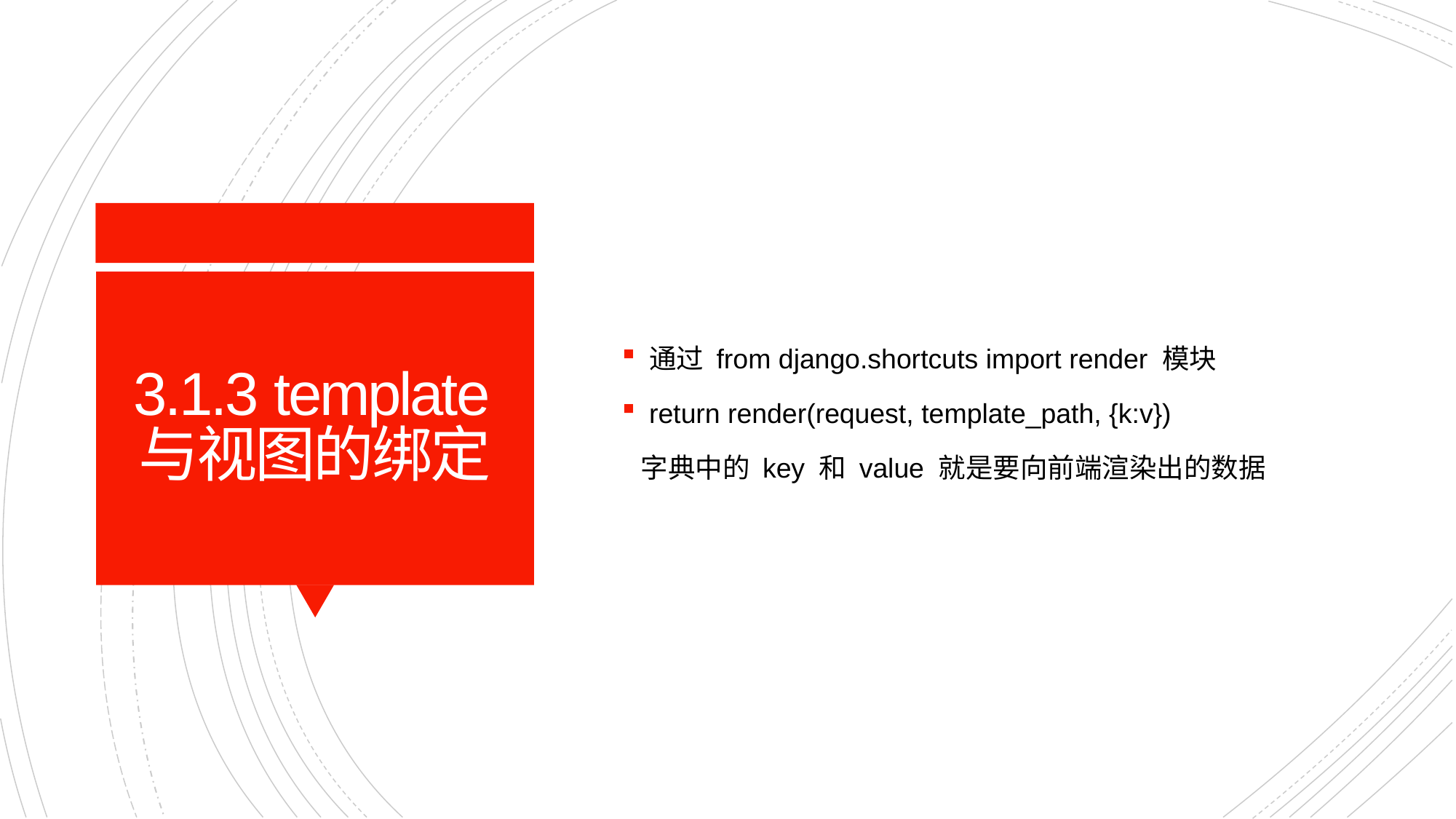

通过 from django.shortcuts import render 模块
return render(request, template_path, {k:v})
  字典中的 key 和 value 就是要向前端渲染出的数据
# 3.1.3 template与视图的绑定